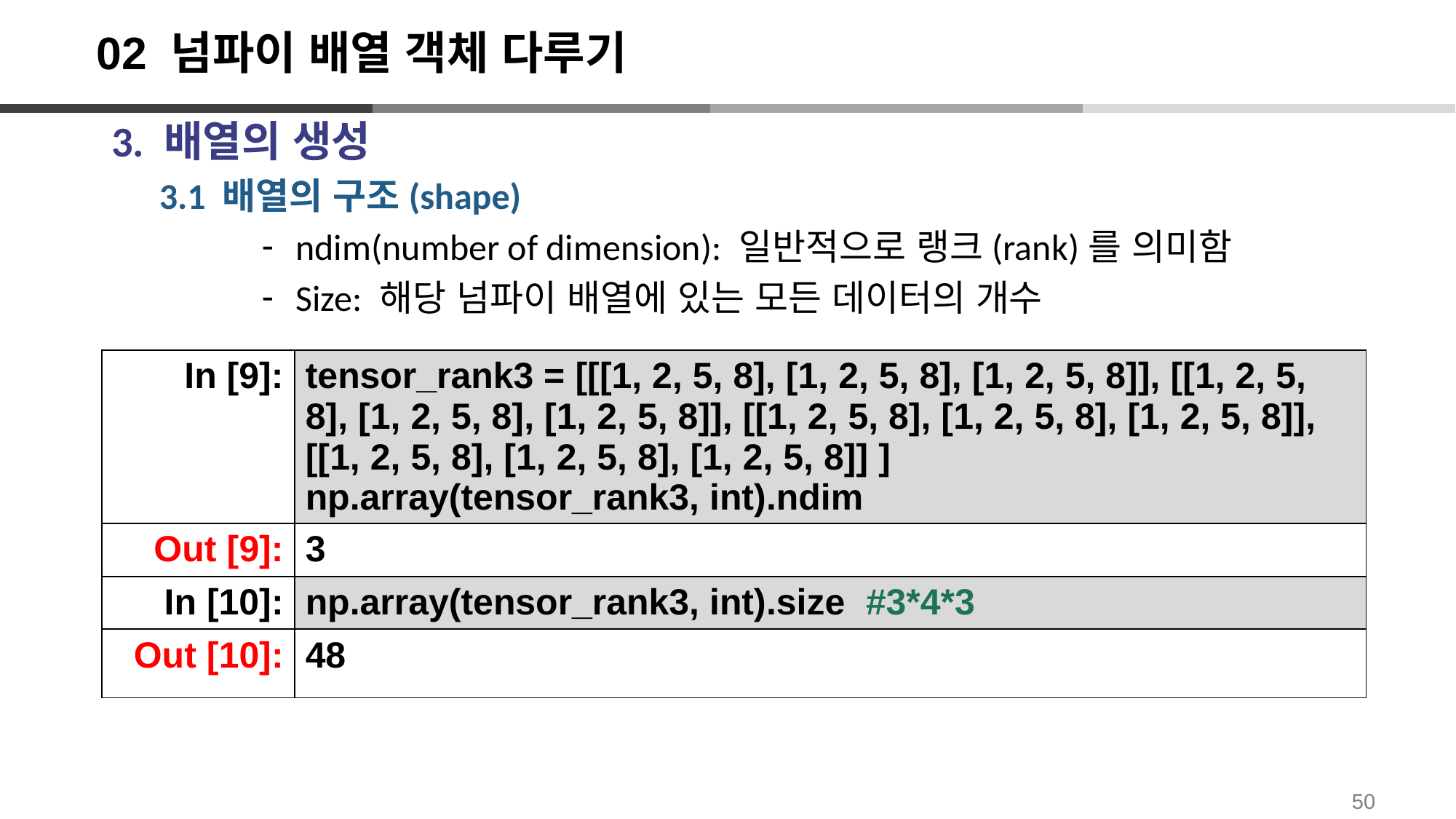

# 02 넘파이 배열 객체 다루기
3. 배열의 생성
3.1 배열의 구조(shape)
ndim(number of dimension): 일반적으로 랭크(rank)를 의미함
Size: 해당 넘파이 배열에 있는 모든 데이터의 개수

| In [9]: | tensor\_rank3 = [[[1, 2, 5, 8], [1, 2, 5, 8], [1, 2, 5, 8]], [[1, 2, 5, 8], [1, 2, 5, 8], [1, 2, 5, 8]], [[1, 2, 5, 8], [1, 2, 5, 8], [1, 2, 5, 8]],[[1, 2, 5, 8], [1, 2, 5, 8], [1, 2, 5, 8]] ] np.array(tensor\_rank3, int).ndim |
| --- | --- |
| Out [9]: | 3 |
| In [10]: | np.array(tensor\_rank3, int).size #3\*4\*3 |
| Out [10]: | 48 |